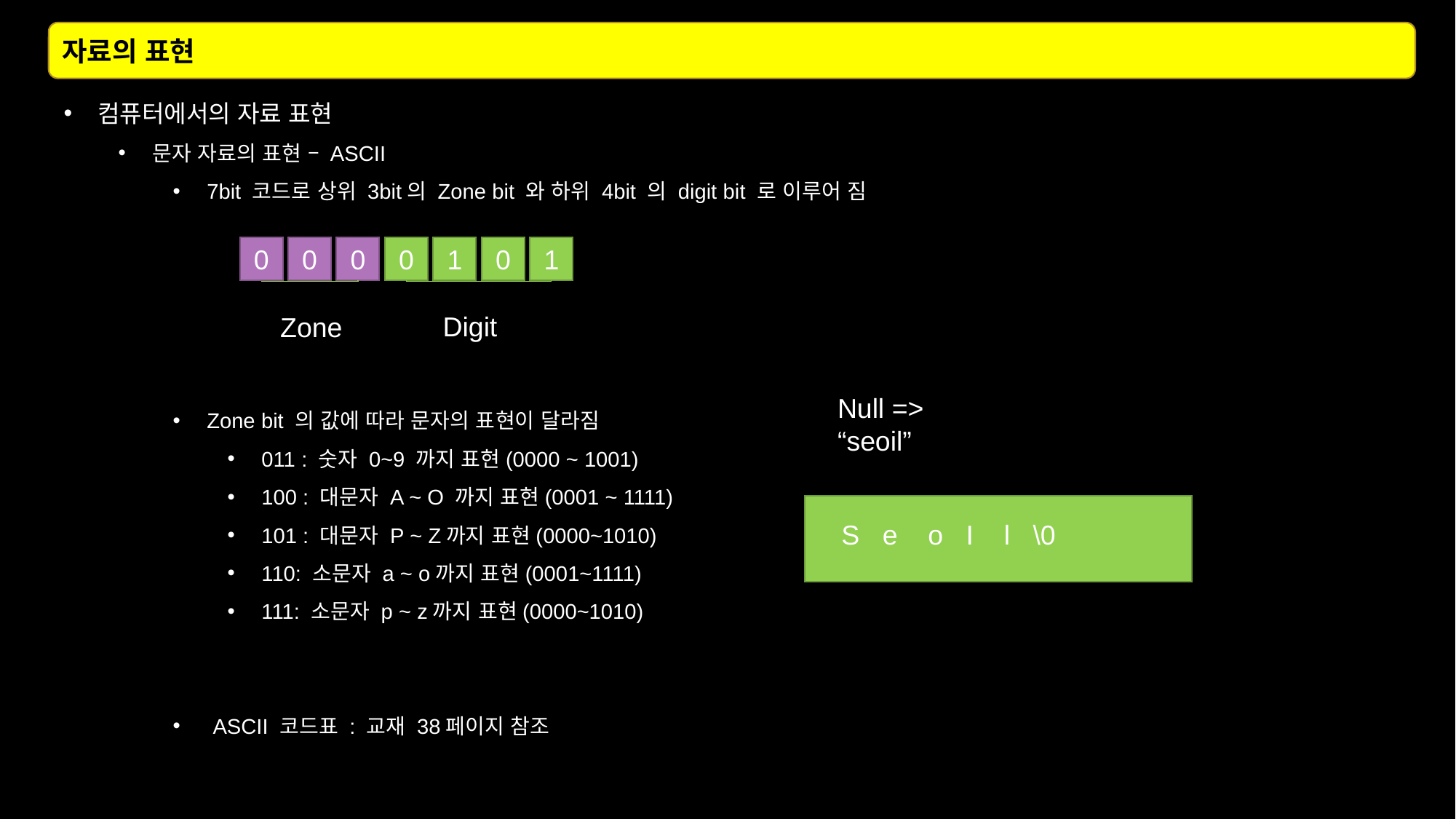

자료의 표현
컴퓨터에서의 자료 표현
문자 자료의 표현 – ASCII
7bit 코드로 상위 3bit의 Zone bit 와 하위 4bit 의 digit bit 로 이루어 짐

Zone bit 의 값에 따라 문자의 표현이 달라짐
011 : 숫자 0~9 까지 표현(0000 ~ 1001)
100 : 대문자 A ~ O 까지 표현(0001 ~ 1111)
101 : 대문자 P ~ Z까지 표현(0000~1010)
110: 소문자 a ~ o까지 표현(0001~1111)
111: 소문자 p ~ z까지 표현(0000~1010)

 ASCII 코드표 : 교재 38페이지 참조
0
0
0
0
1
0
1
Digit
Zone
Null =>
“seoil”

S   e    o   I    l   \0